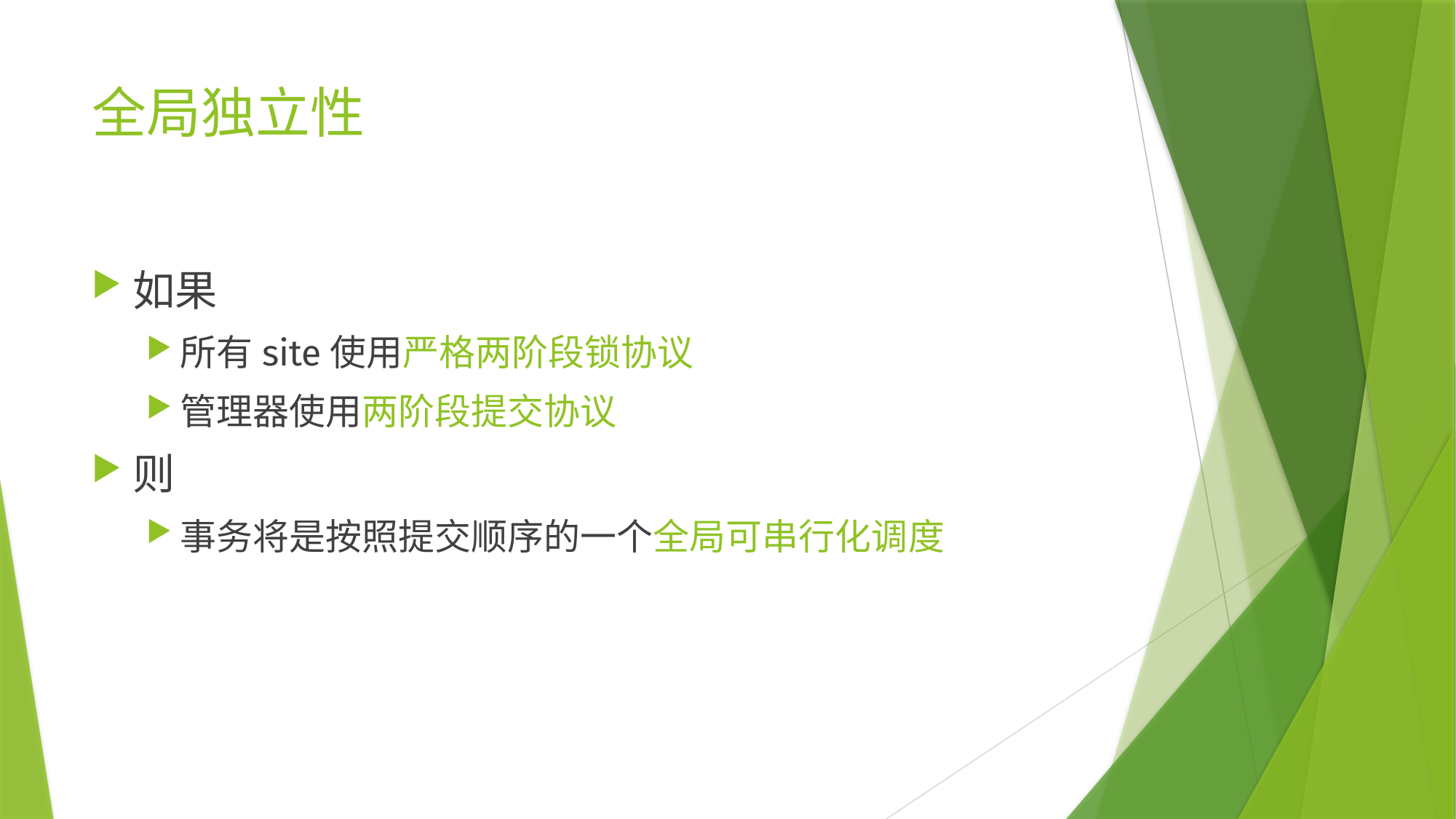

# 全局独立性
如果
所有site使用严格两阶段锁协议
管理器使用两阶段提交协议
则
事务将是按照提交顺序的一个全局可串行化调度